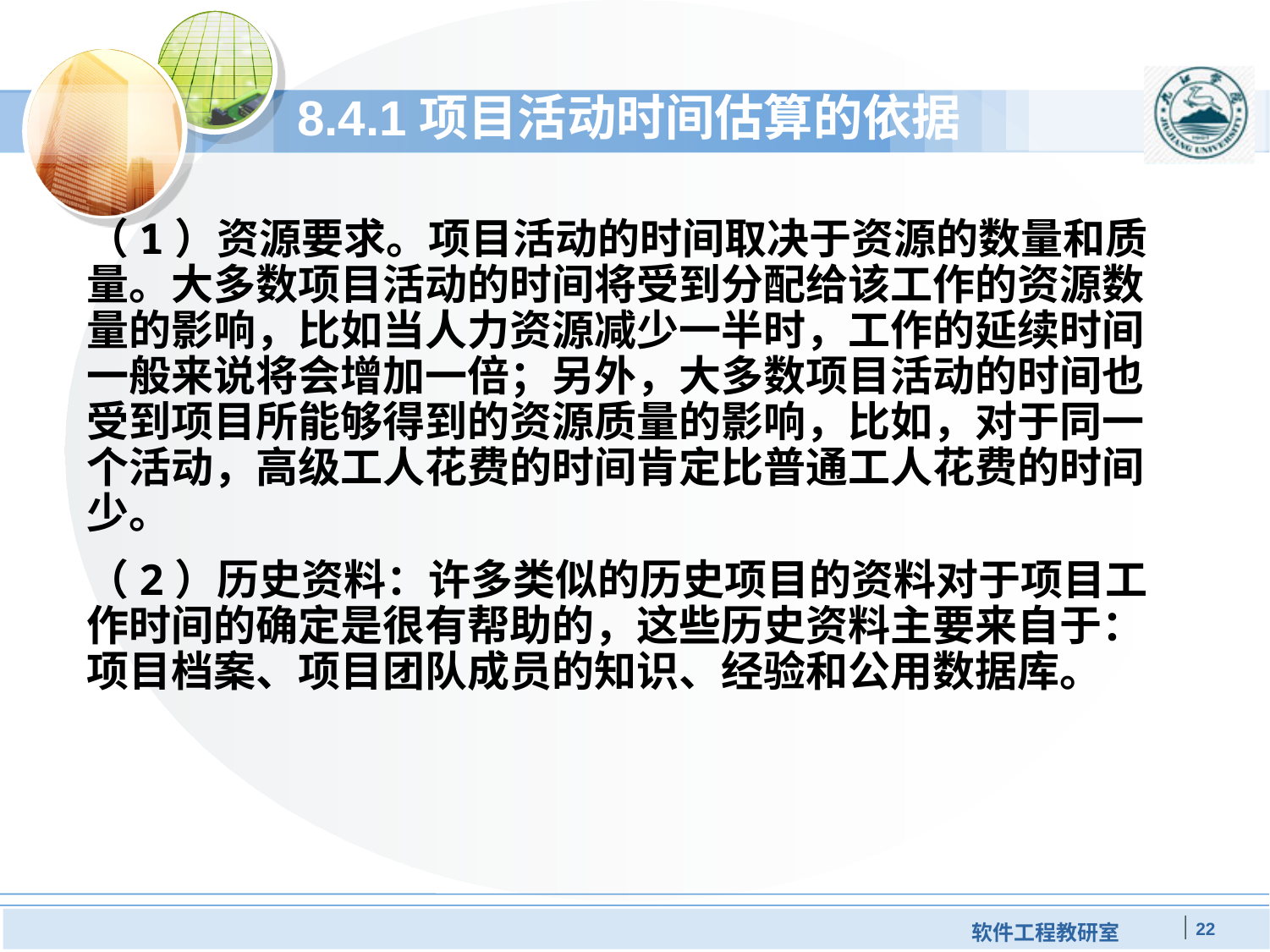

# 8.4.1项目活动时间估算的依据
（1）资源要求。项目活动的时间取决于资源的数量和质量。大多数项目活动的时间将受到分配给该工作的资源数量的影响，比如当人力资源减少一半时，工作的延续时间一般来说将会增加一倍；另外，大多数项目活动的时间也受到项目所能够得到的资源质量的影响，比如，对于同一个活动，高级工人花费的时间肯定比普通工人花费的时间少。
（2）历史资料：许多类似的历史项目的资料对于项目工作时间的确定是很有帮助的，这些历史资料主要来自于：项目档案、项目团队成员的知识、经验和公用数据库。